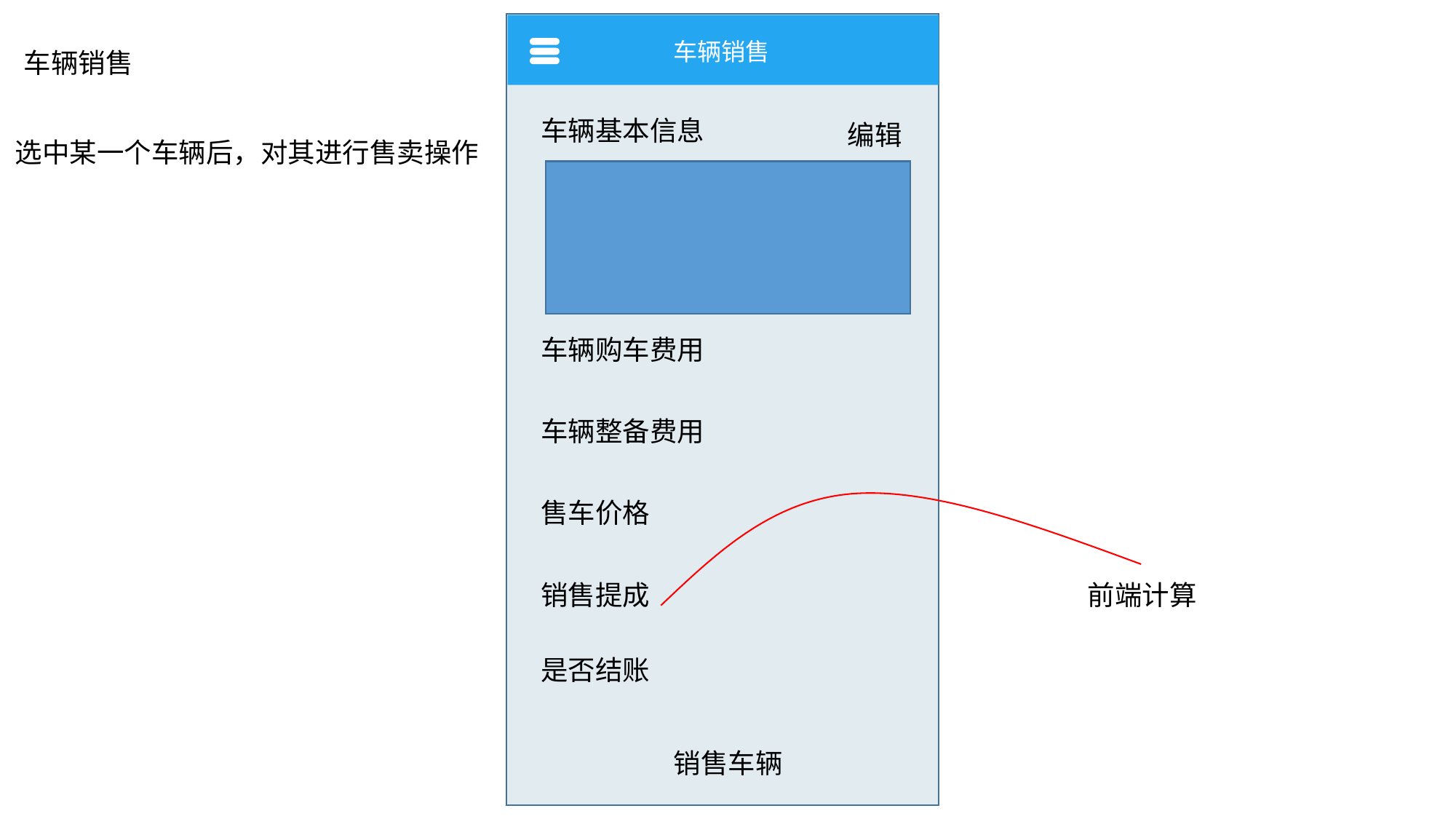

车辆销售

车辆销售

车辆基本信息
编辑
选中某一个车辆后，对其进行售卖操作

车辆购车费用
车辆整备费用
售车价格

销售提成
前端计算
是否结账
销售车辆